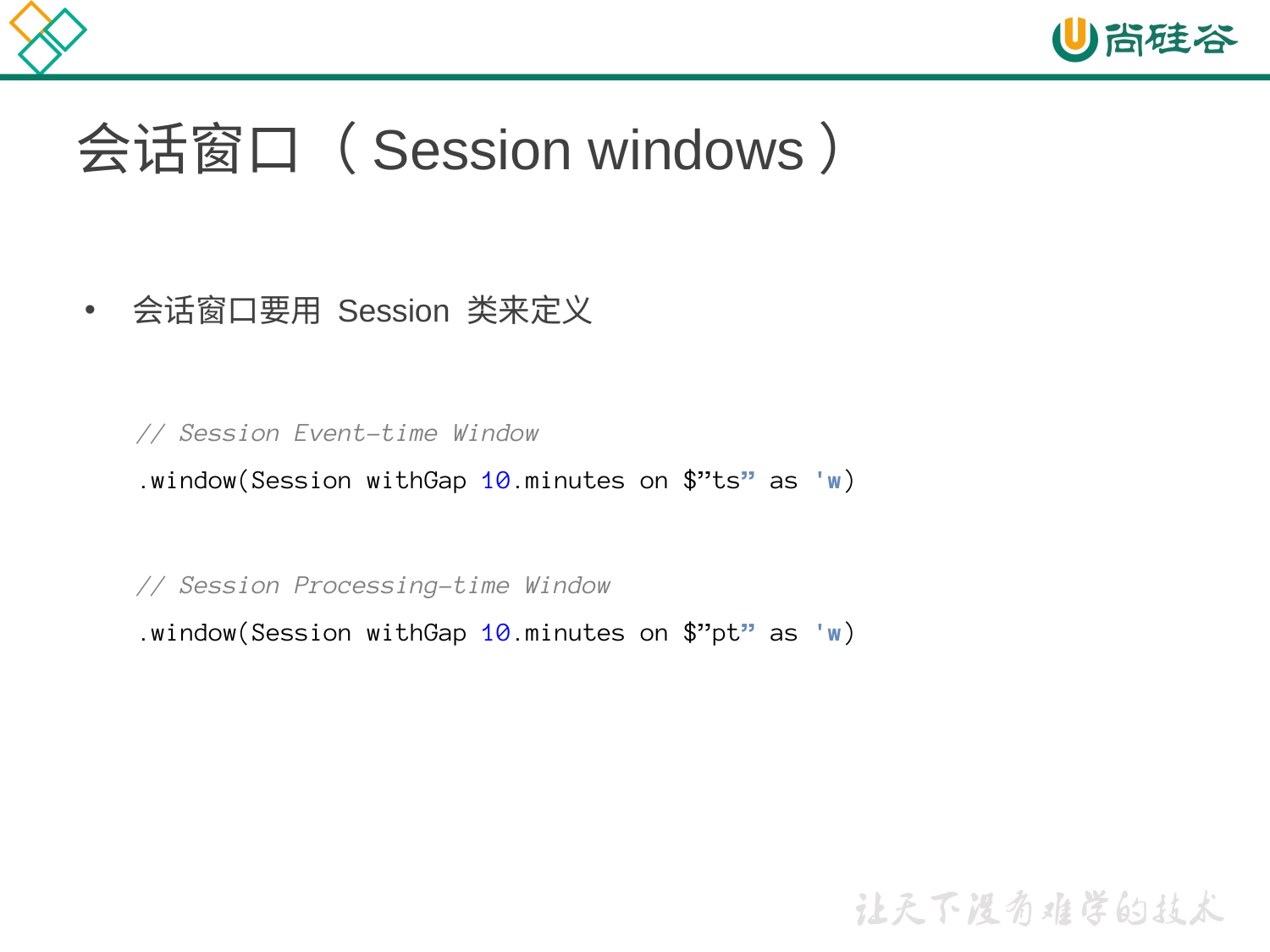

会话窗口（Session windows）
会话窗口要用 Session 类来定义
// Session Event-time Window
.window(Session withGap 10.minutes on $”ts” as 'w)
// Session Processing-time Window
.window(Session withGap 10.minutes on $”pt” as 'w)